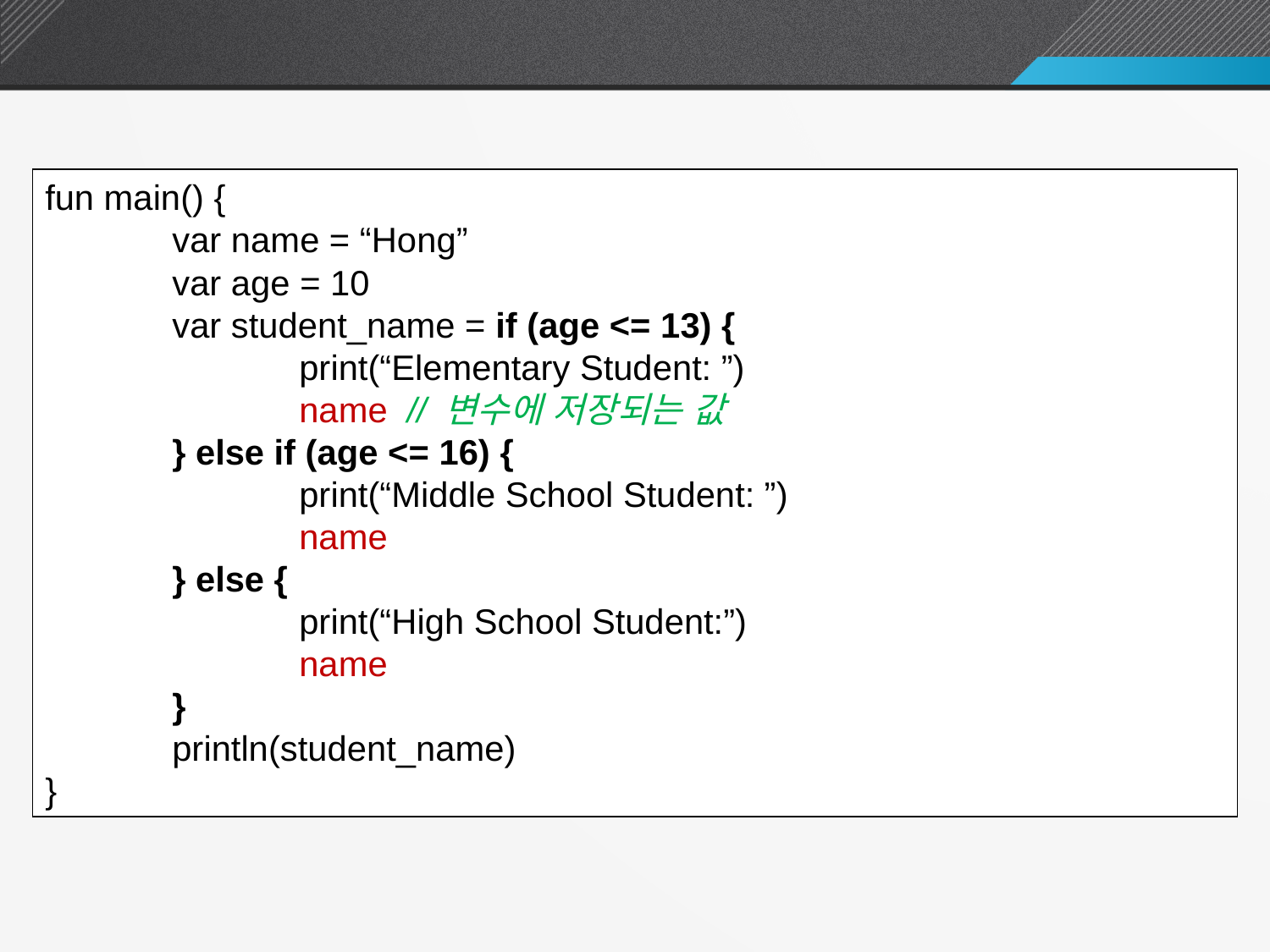

여러 줄의 if 문의 결과를 변수에 저장
fun main() {
	var name = “Hong”
	var age = 10
	var student_name = if (age <= 13) {
		print(“Elementary Student: ”)
		name  // 변수에 저장되는 값
	} else if (age <= 16) {
		print(“Middle School Student: ”)
		name
	} else {
		print(“High School Student:”)
		name
	}
	println(student_name)
}